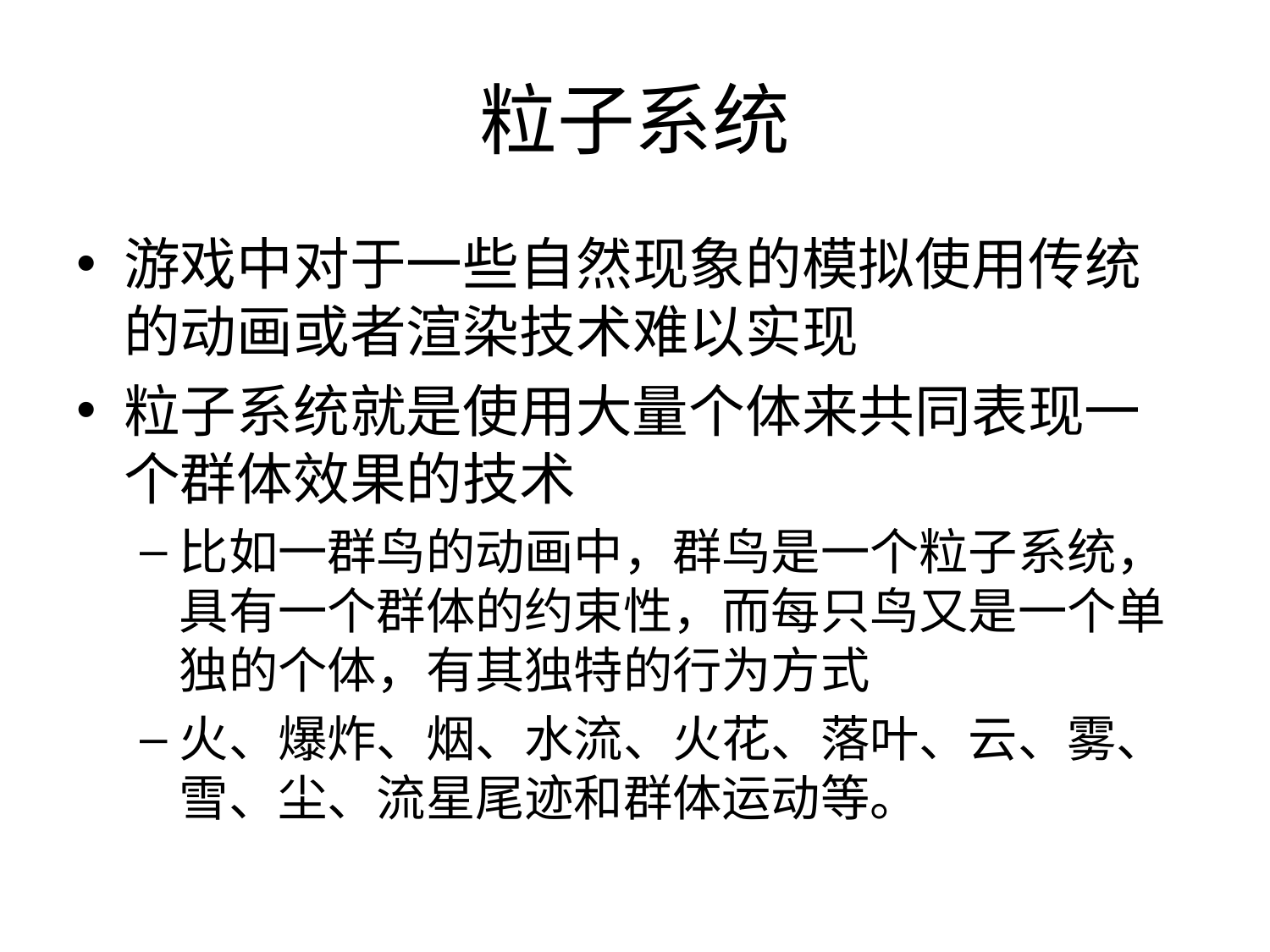

# 粒子系统
游戏中对于一些自然现象的模拟使用传统的动画或者渲染技术难以实现
粒子系统就是使用大量个体来共同表现一个群体效果的技术
比如一群鸟的动画中，群鸟是一个粒子系统，具有一个群体的约束性，而每只鸟又是一个单独的个体，有其独特的行为方式
火、爆炸、烟、水流、火花、落叶、云、雾、雪、尘、流星尾迹和群体运动等。